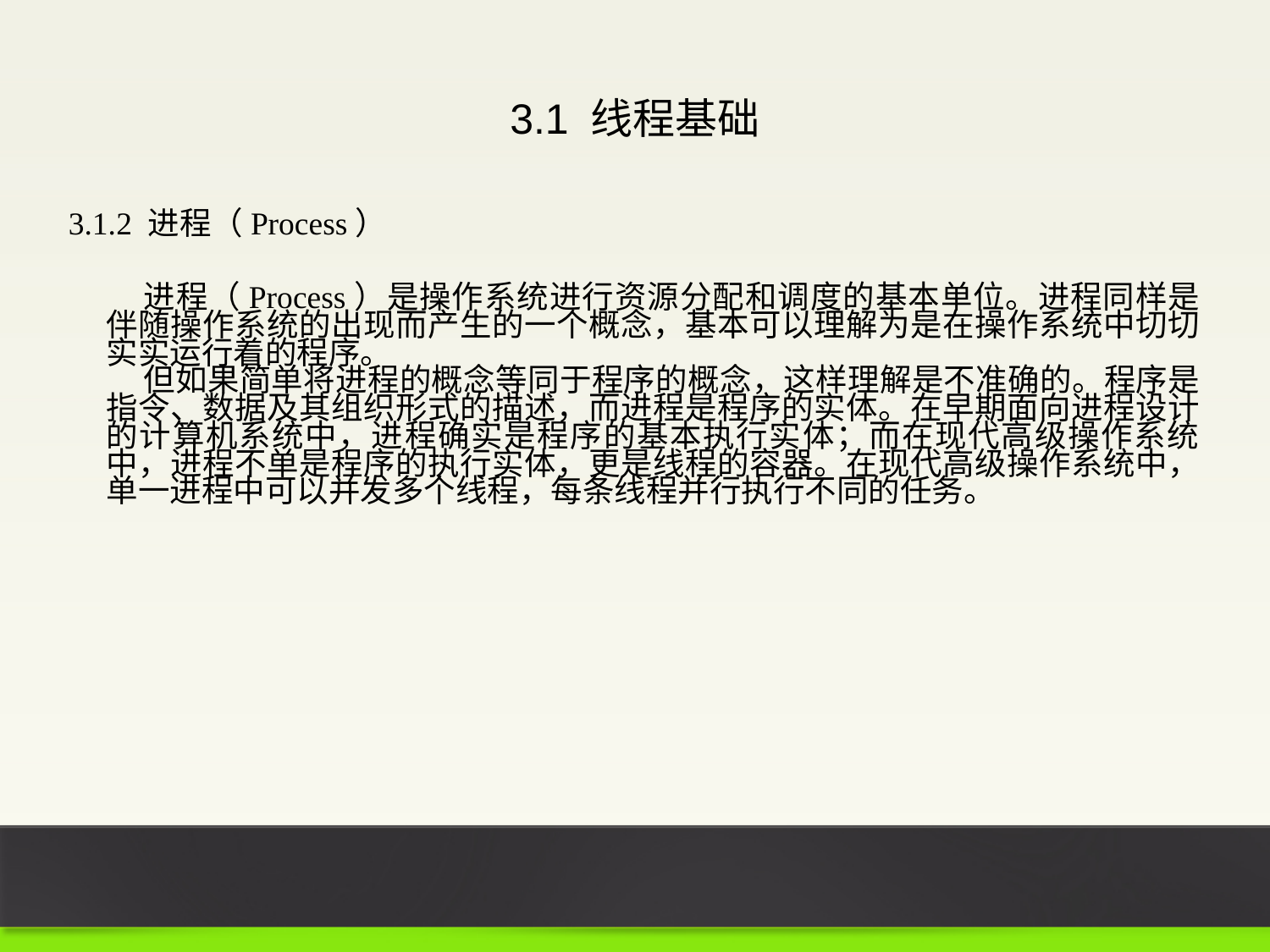

3.1 线程基础
3.1.2 进程（Process）
进程（Process）是操作系统进行资源分配和调度的基本单位。进程同样是伴随操作系统的出现而产生的一个概念，基本可以理解为是在操作系统中切切实实运行着的程序。
但如果简单将进程的概念等同于程序的概念，这样理解是不准确的。程序是指令、数据及其组织形式的描述，而进程是程序的实体。在早期面向进程设计的计算机系统中，进程确实是程序的基本执行实体；而在现代高级操作系统中，进程不单是程序的执行实体，更是线程的容器。在现代高级操作系统中，单一进程中可以并发多个线程，每条线程并行执行不同的任务。